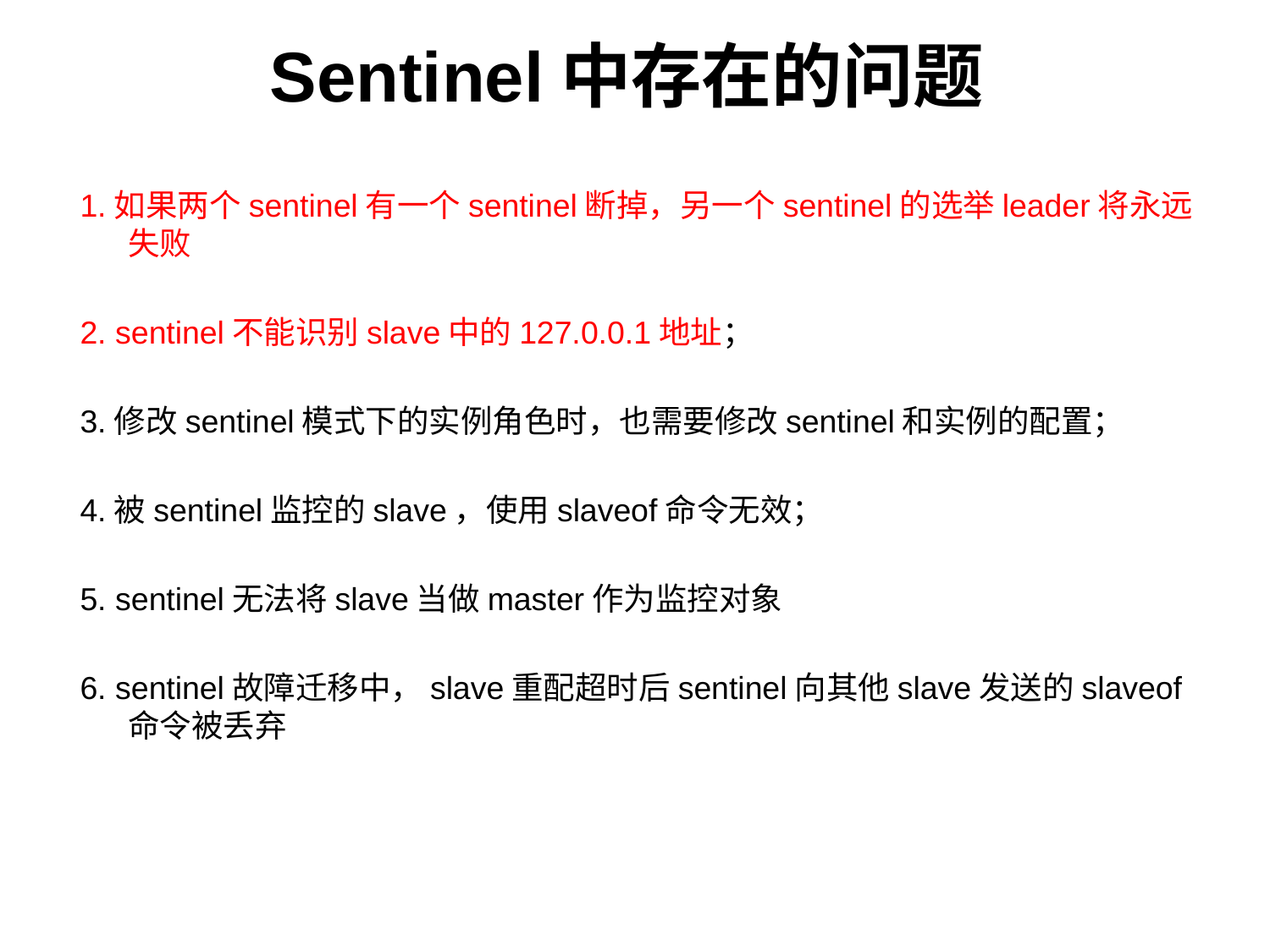

Sentinel中存在的问题
1.如果两个sentinel有一个sentinel断掉，另一个sentinel的选举leader将永远失败

2. sentinel不能识别slave中的127.0.0.1地址；

3.修改sentinel模式下的实例角色时，也需要修改sentinel和实例的配置；

4.被sentinel监控的slave，使用slaveof命令无效；

5. sentinel无法将slave当做master作为监控对象

6. sentinel故障迁移中，slave重配超时后sentinel向其他slave发送的slaveof命令被丢弃